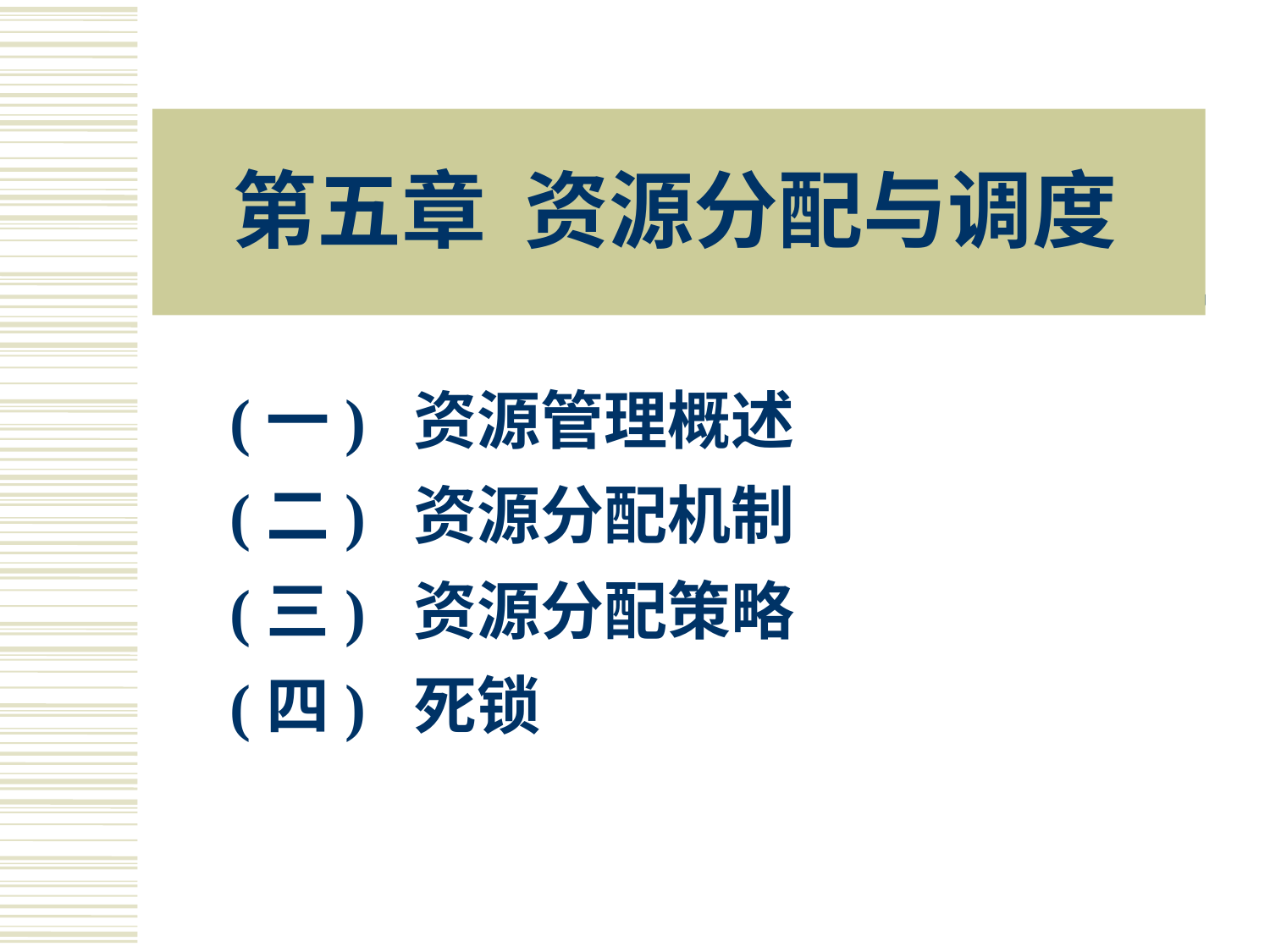

# 第五章  资源分配与调度
(一)  资源管理概述
(二)  资源分配机制
(三)  资源分配策略
(四)  死锁